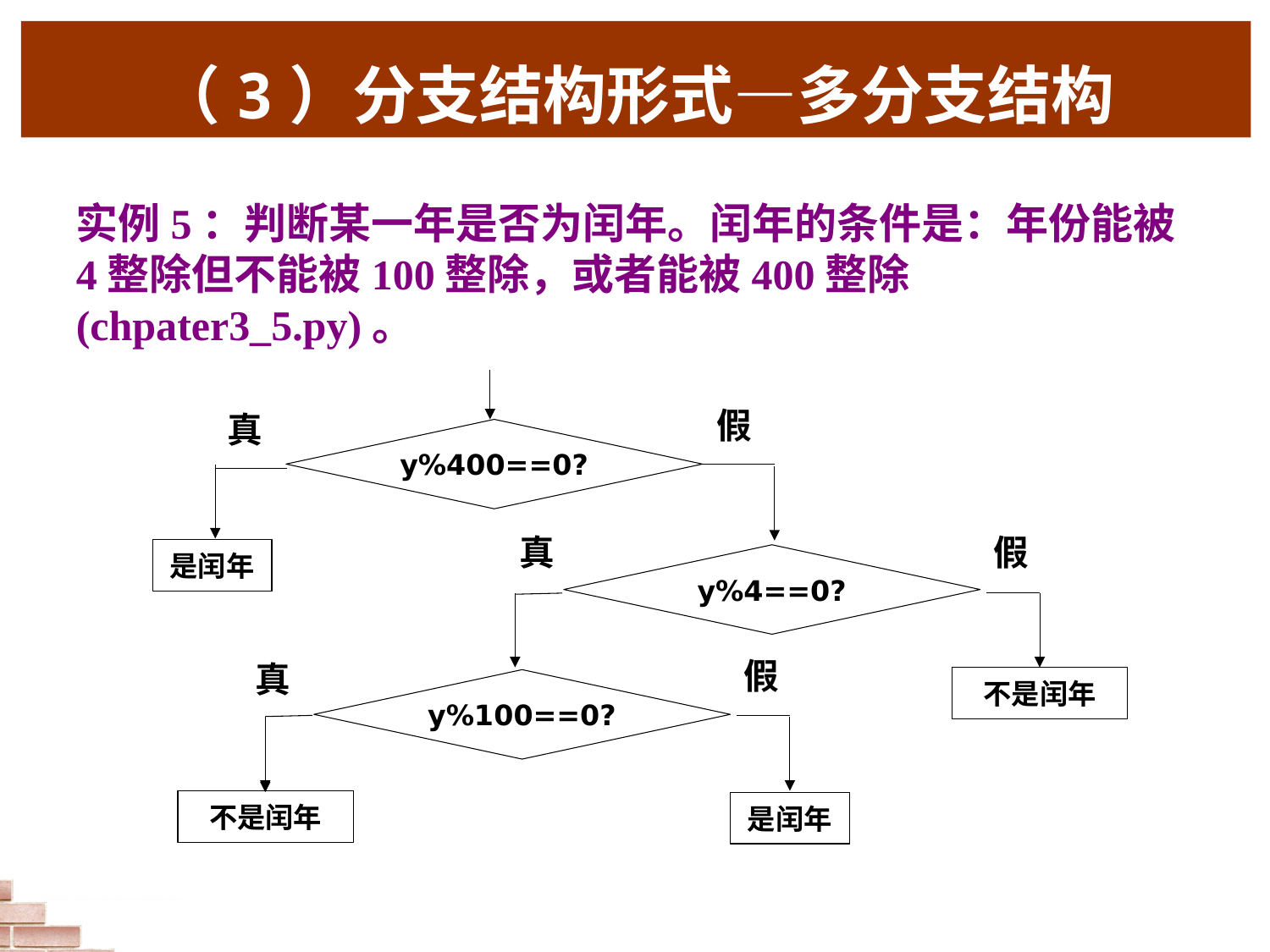

（3）分支结构形式—多分支结构
实例5：判断某一年是否为闰年。闰年的条件是：年份能被4整除但不能被100整除，或者能被400整除(chpater3_5.py)。

假
真
y%400==0?
真
假
是闰年
y%4==0?
假
真
不是闰年
y%100==0?
不是闰年
是闰年